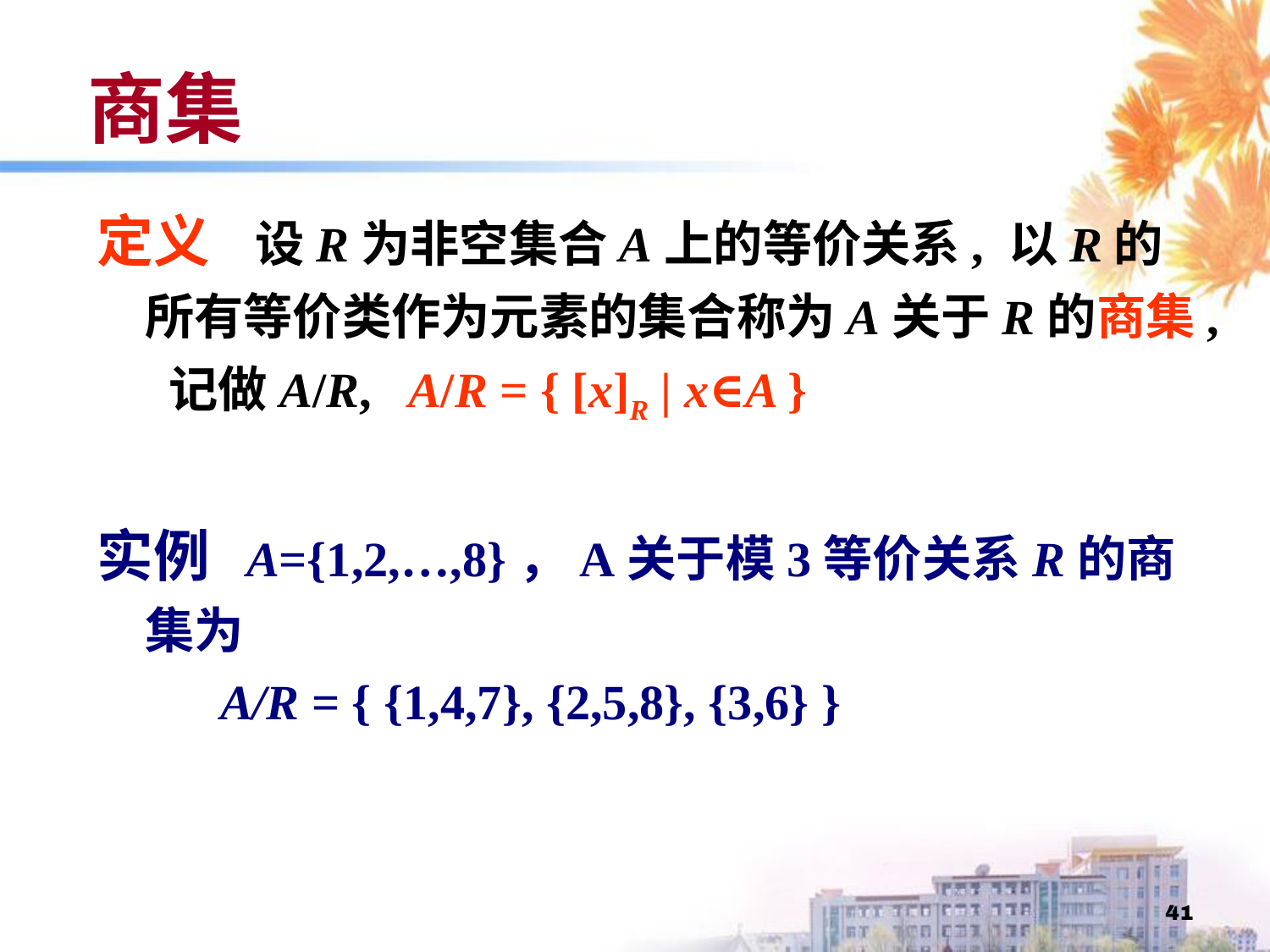

# 商集
定义    设R为非空集合A上的等价关系, 以R的所有等价类作为元素的集合称为A关于R的商集, 记做A/R,   A/R = { [x]R | x∈A }

实例  A={1,2,…,8}，A关于模3等价关系R的商集为
          A/R = { {1,4,7}, {2,5,8}, {3,6} }

41